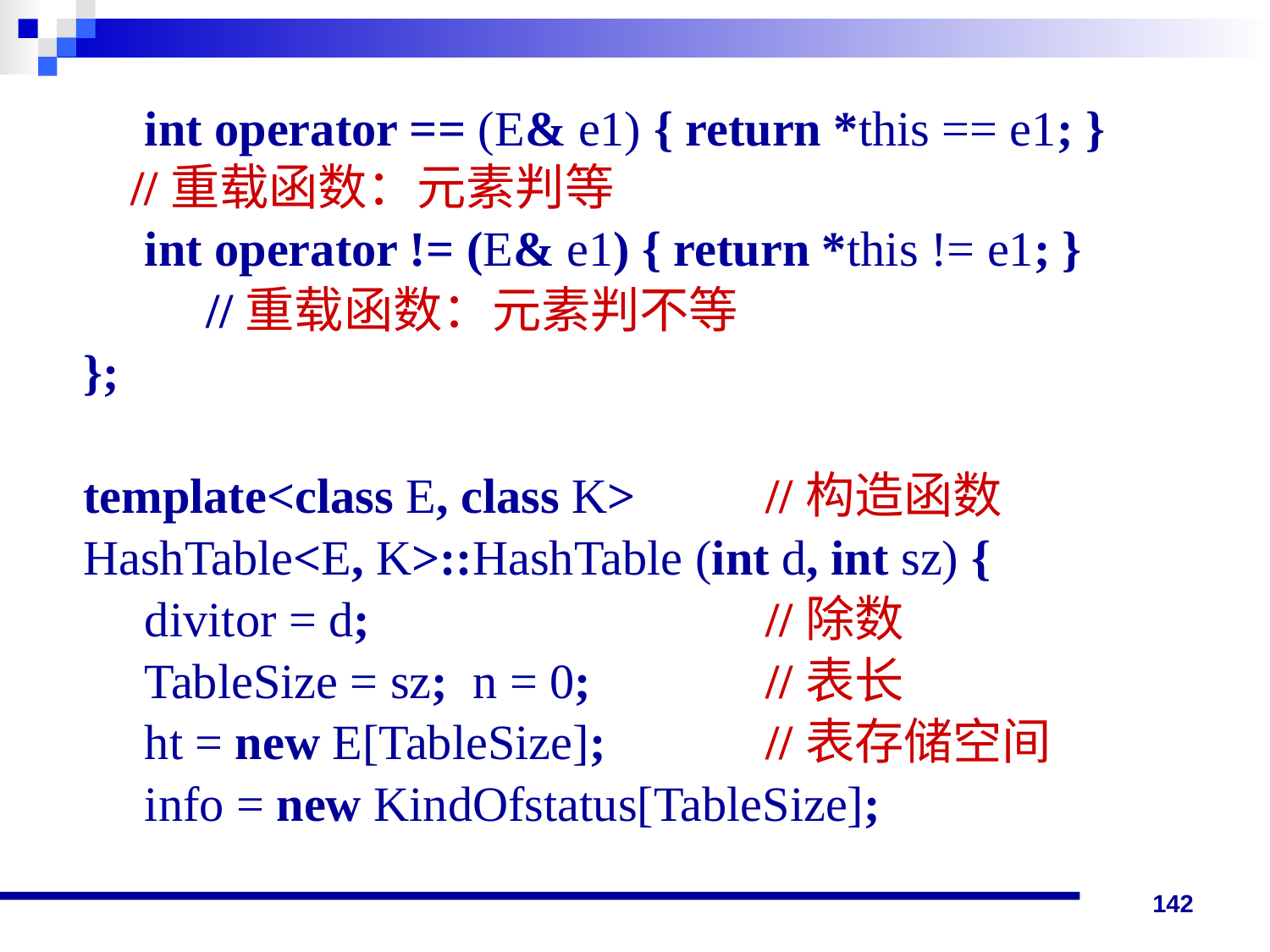

int operator == (E& e1) { return *this == e1; }	//重载函数：元素判等
     int operator != (E& e1) { return *this != e1; }
          //重载函数：元素判不等
};

template<class E, class K>		//构造函数
HashTable<E, K>::HashTable (int d, int sz) {
     divitor = d;				//除数
     TableSize = sz;  n = 0;		//表长
     ht = new E[TableSize];		//表存储空间
     info = new KindOfstatus[TableSize];
142